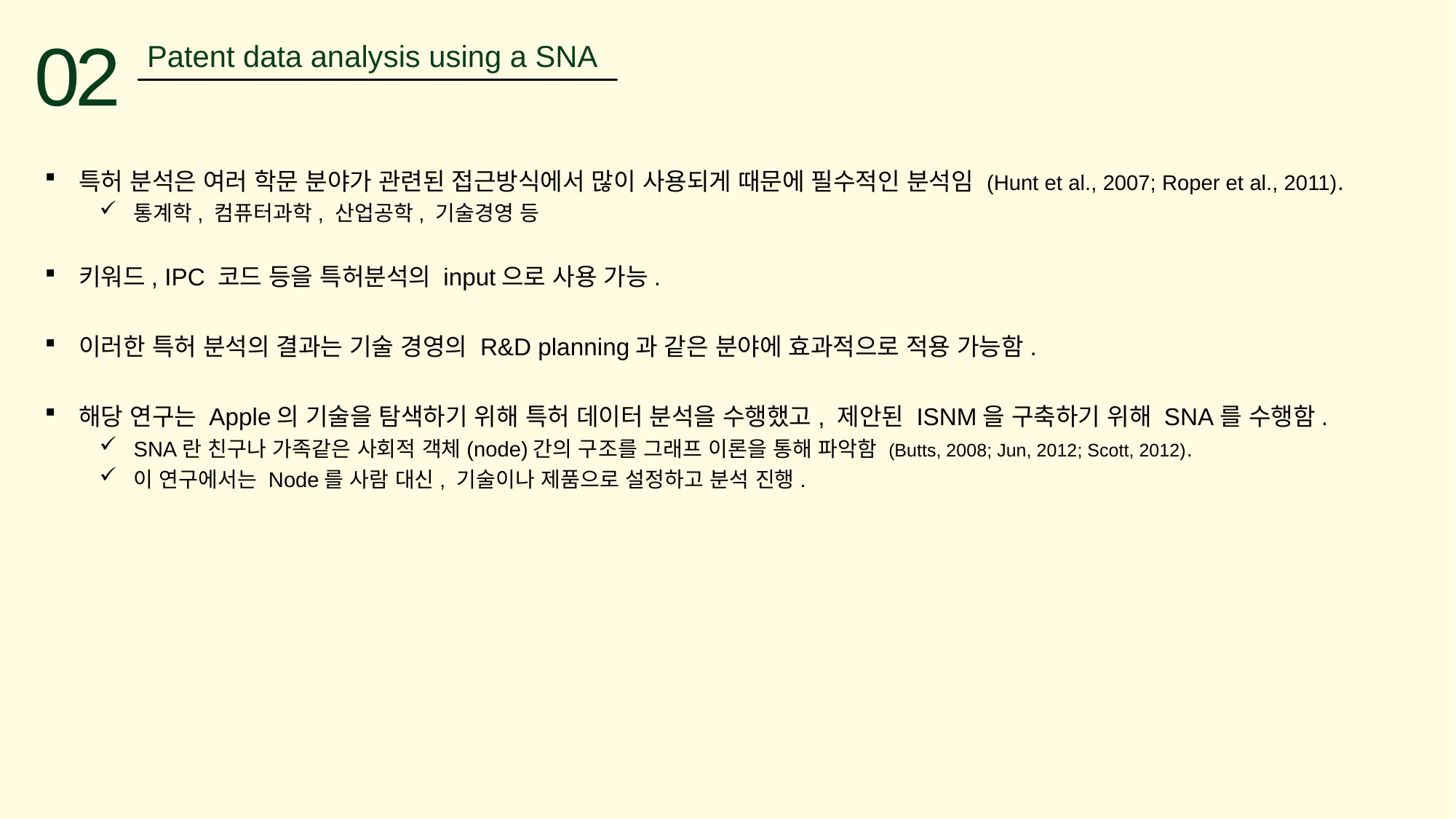

02
Patent data analysis using a SNA
특허 분석은 여러 학문 분야가 관련된 접근방식에서 많이 사용되게 때문에 필수적인 분석임 (Hunt et al., 2007; Roper et al., 2011).
통계학, 컴퓨터과학, 산업공학, 기술경영 등

키워드, IPC 코드 등을 특허분석의 input으로 사용 가능.

이러한 특허 분석의 결과는 기술 경영의 R&D planning과 같은 분야에 효과적으로 적용 가능함.

해당 연구는 Apple의 기술을 탐색하기 위해 특허 데이터 분석을 수행했고, 제안된 ISNM을 구축하기 위해 SNA를 수행함.
SNA란 친구나 가족같은 사회적 객체(node)간의 구조를 그래프 이론을 통해 파악함 (Butts, 2008; Jun, 2012; Scott, 2012).
이 연구에서는 Node를 사람 대신, 기술이나 제품으로 설정하고 분석 진행.